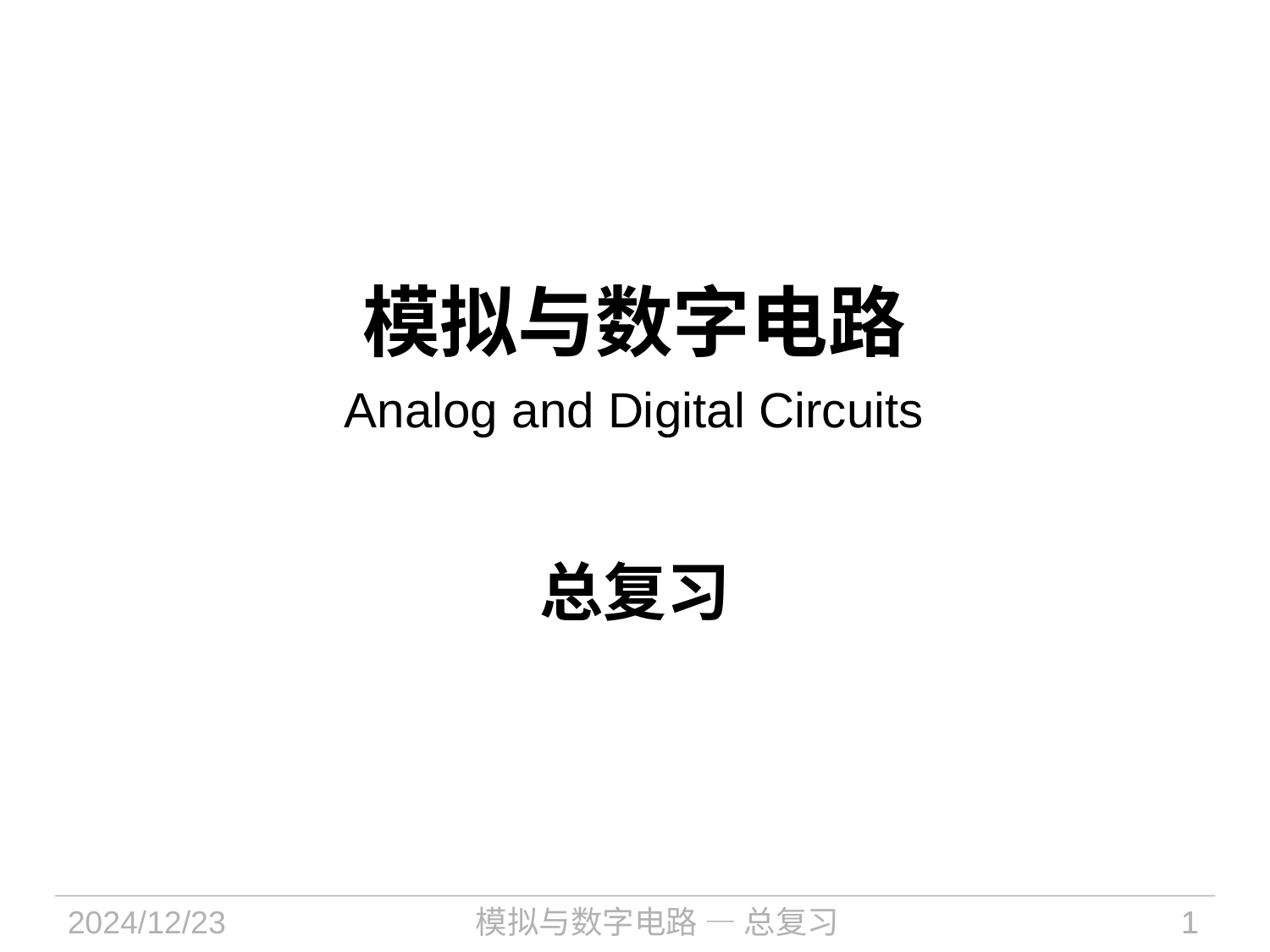

# 模拟与数字电路 Analog and Digital Circuits
总复习
2024/12/23
模拟与数字电路 — 总复习
1
1